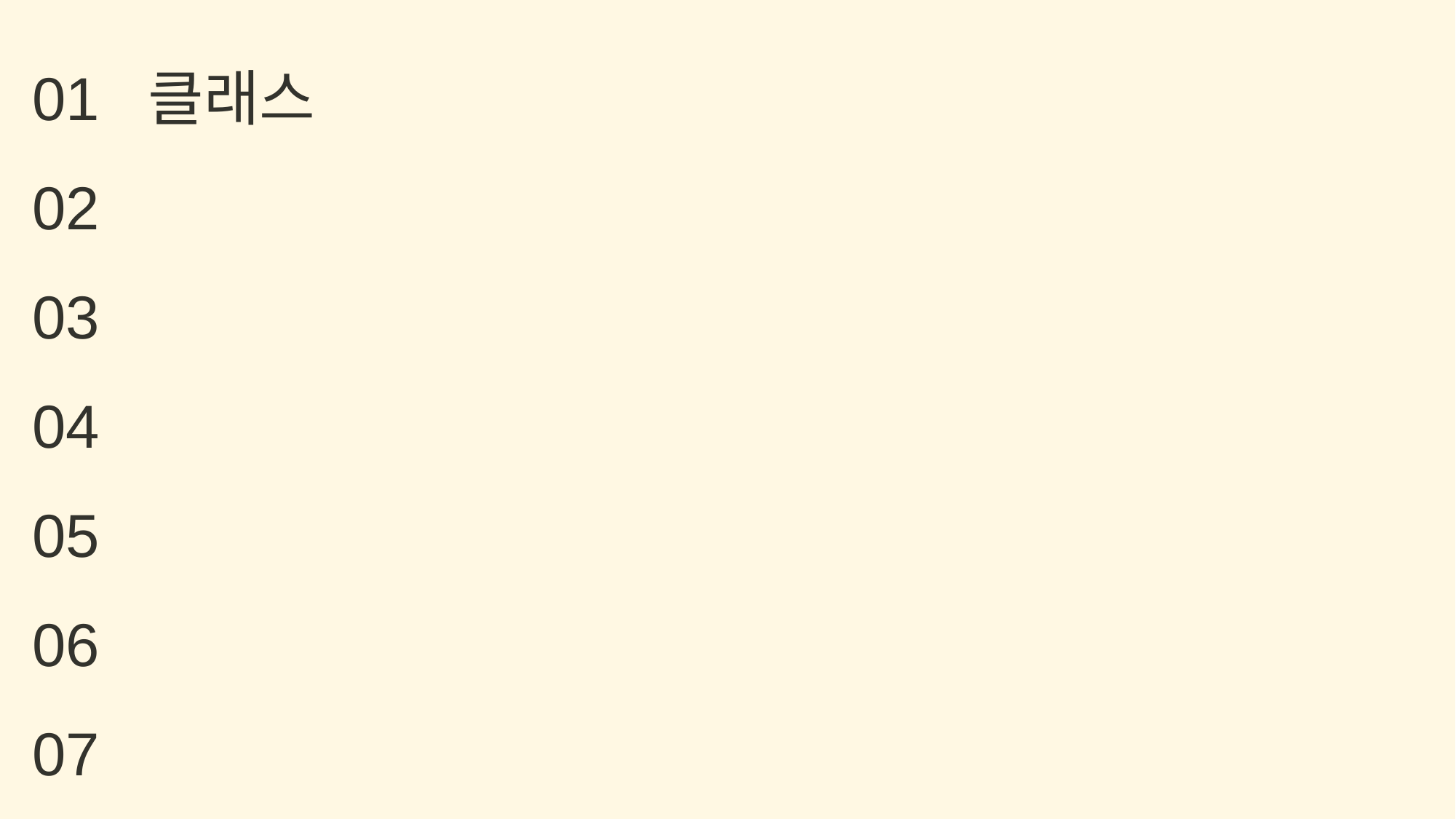

클래스
01
02
03
04
05
06
07